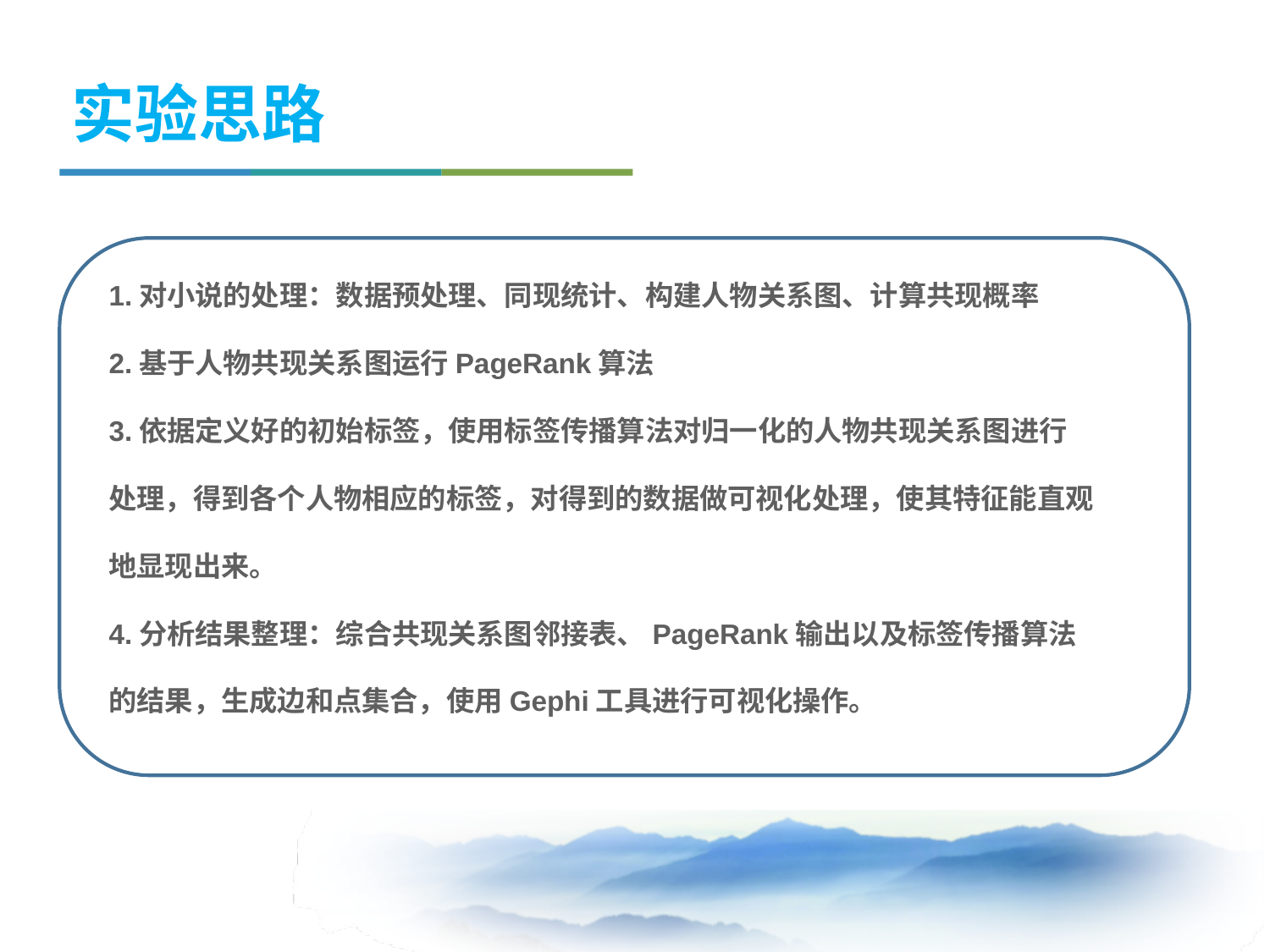

实验思路

1.对小说的处理：数据预处理、同现统计、构建人物关系图、计算共现概率
2.基于人物共现关系图运行PageRank算法
3.依据定义好的初始标签，使用标签传播算法对归一化的人物共现关系图进行处理，得到各个人物相应的标签，对得到的数据做可视化处理，使其特征能直观地显现出来。
4.分析结果整理：综合共现关系图邻接表、PageRank输出以及标签传播算法的结果，生成边和点集合，使用Gephi工具进行可视化操作。